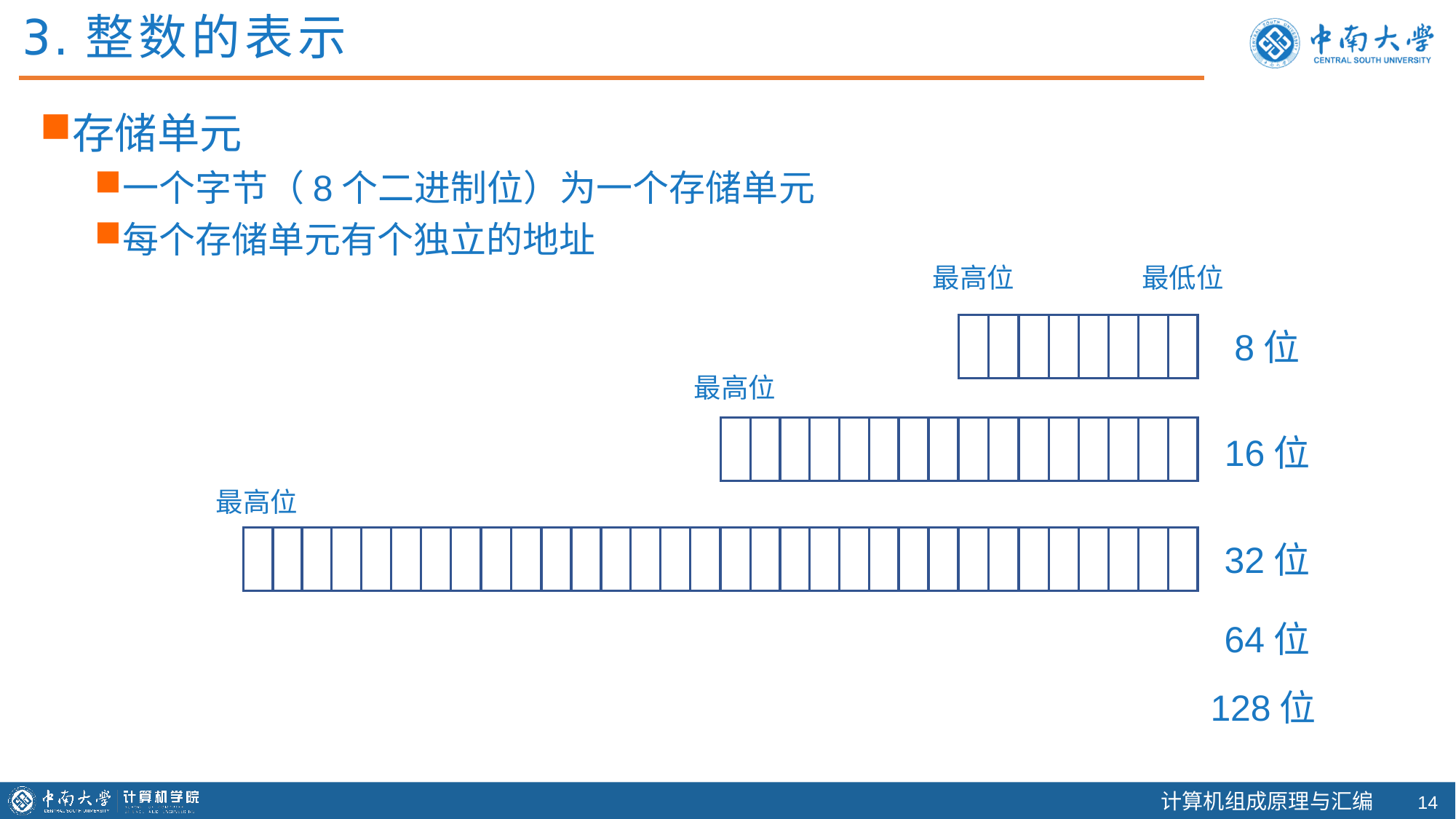

3.整数的表示
存储单元
一个字节（8个二进制位）为一个存储单元
每个存储单元有个独立的地址
最高位
最低位

8位
最高位

16位
最高位

32位
64位
128位
14